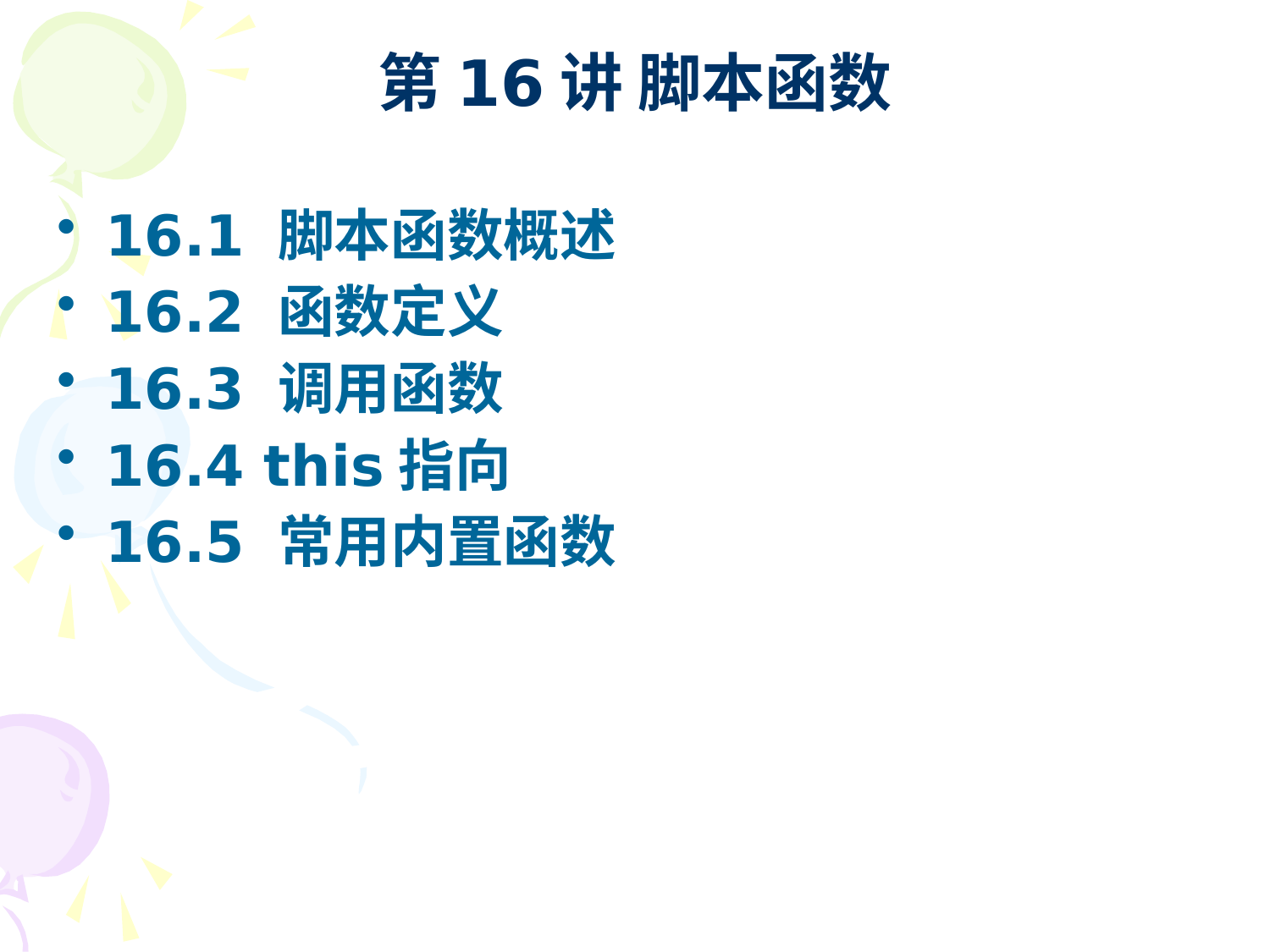

# 第16讲 脚本函数
16.1 脚本函数概述
16.2 函数定义
16.3 调用函数
16.4 this指向
16.5 常用内置函数